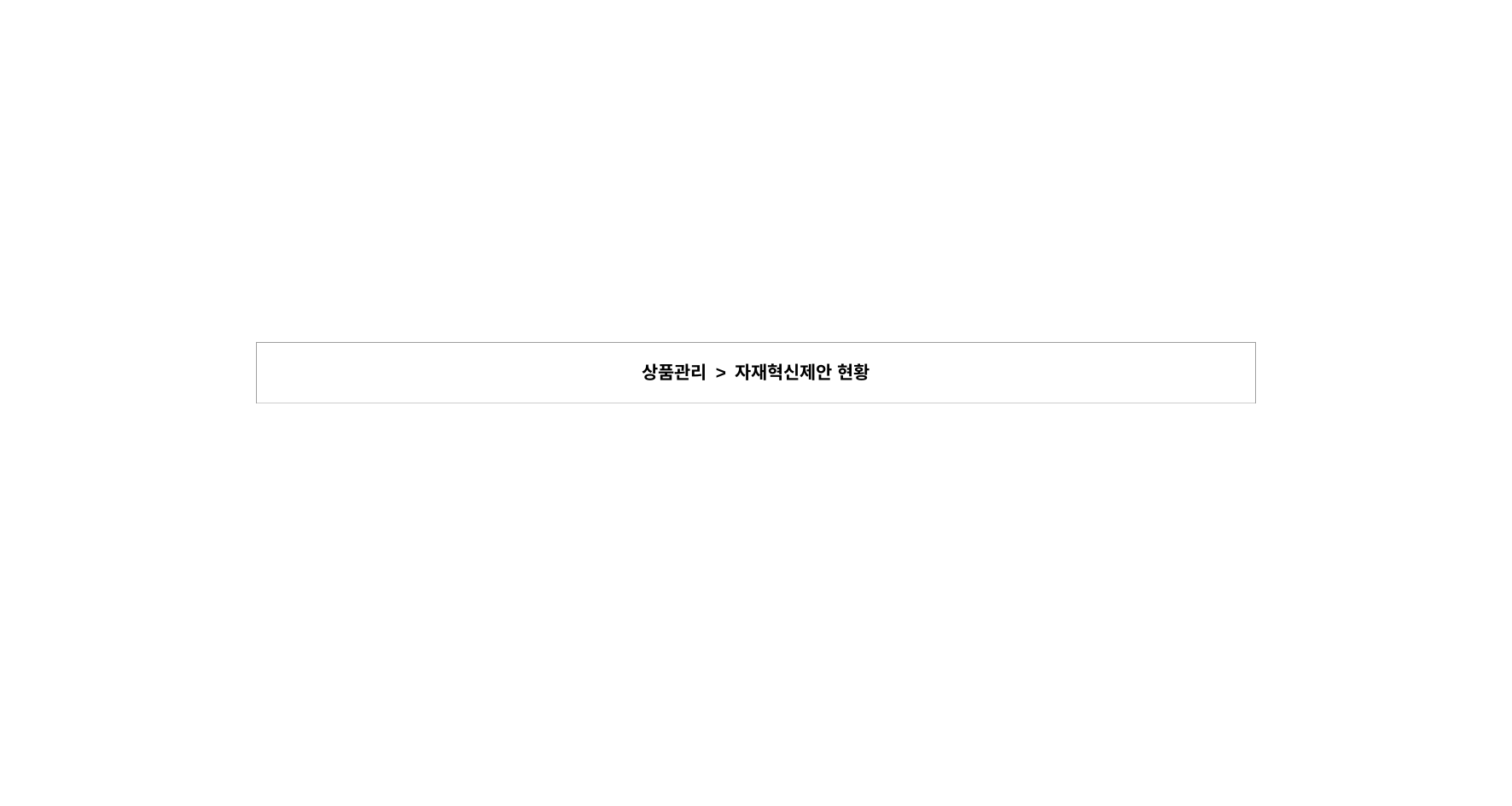

| 상품관리 > 자재혁신제안 현황 |
| --- |